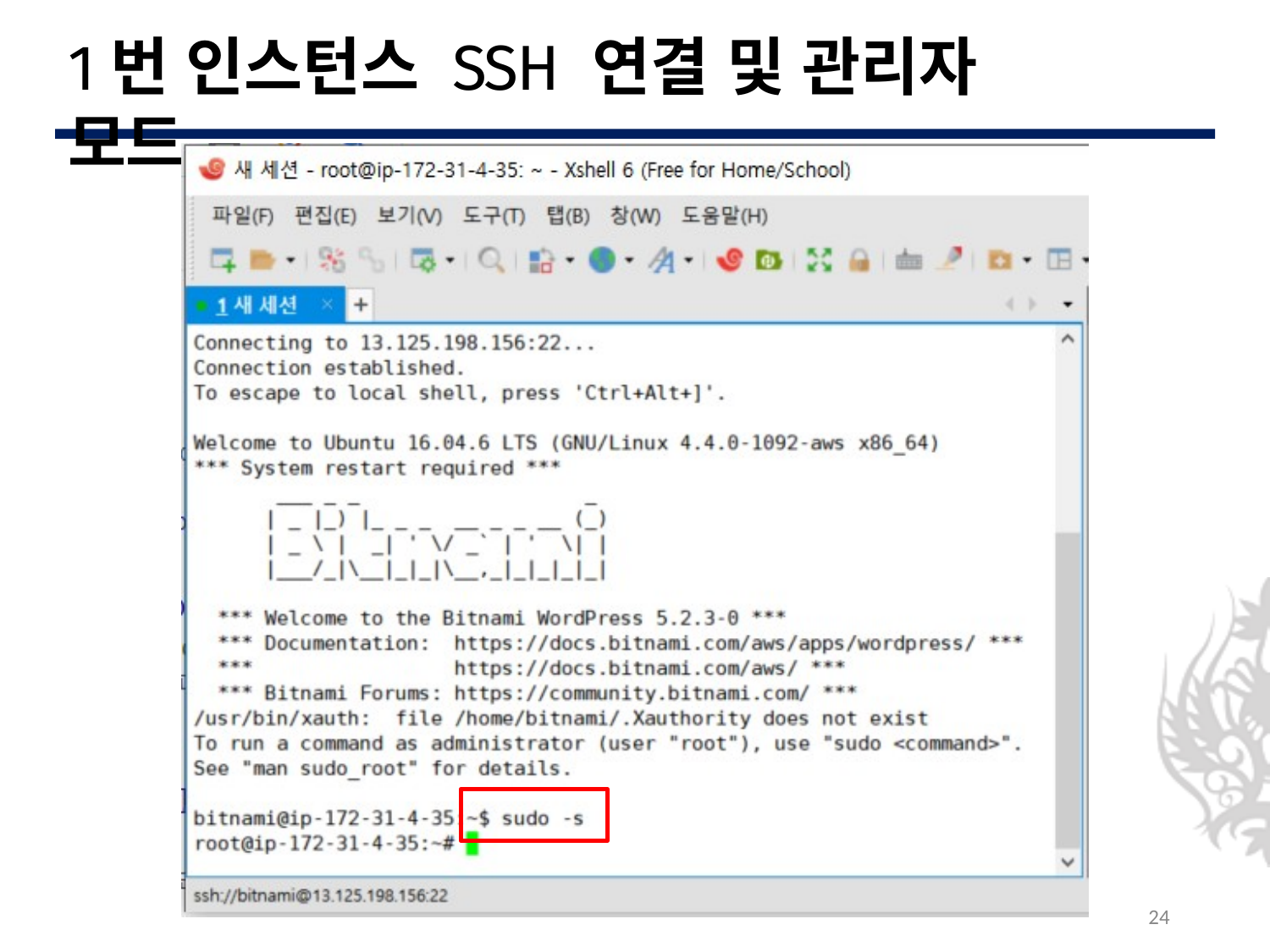

# 1번 인스턴스 SSH 연결 및 관리자 모드

24